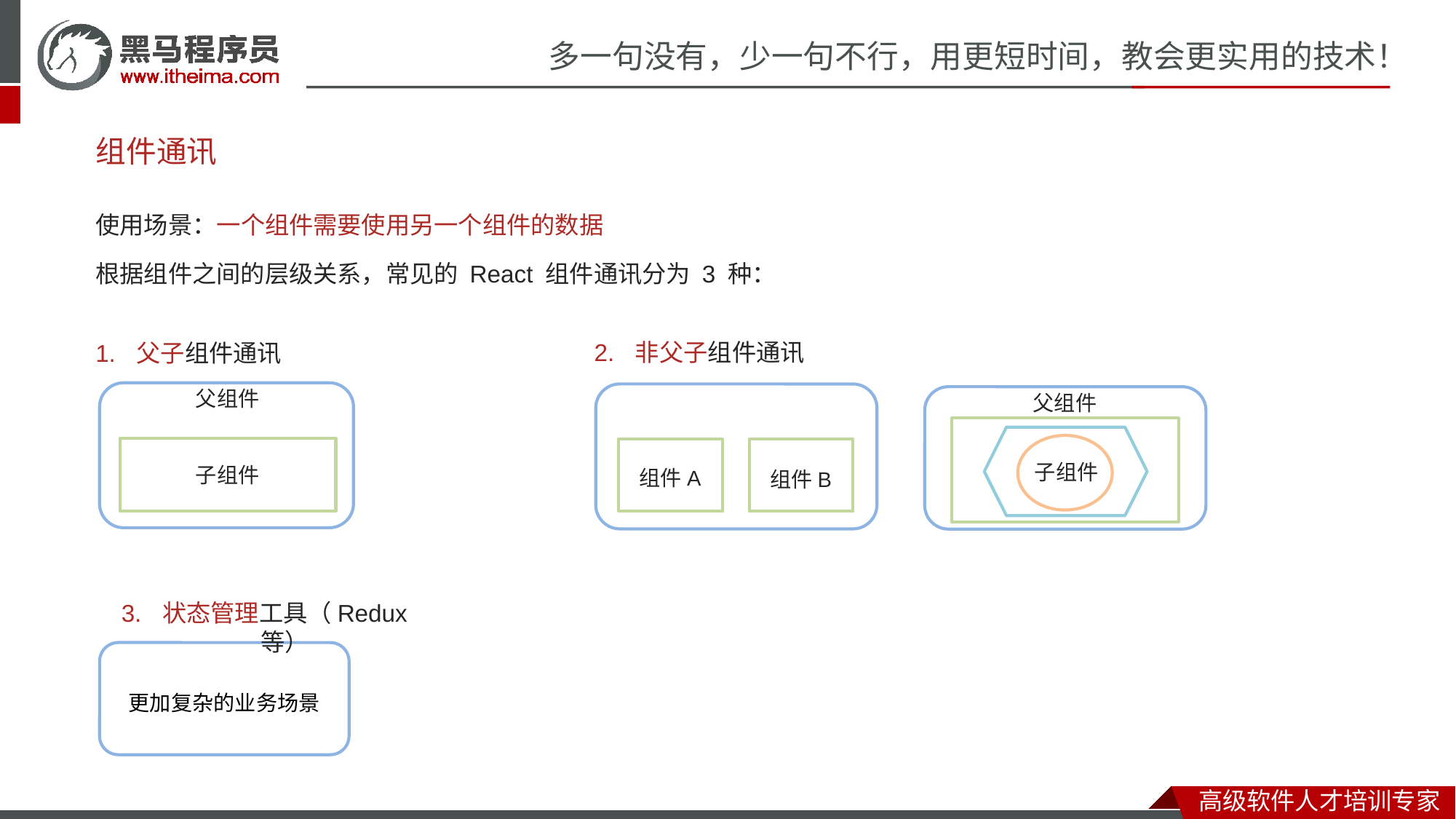

# 组件通讯
使用场景：一个组件需要使用另一个组件的数据
根据组件之间的层级关系，常见的 React 组件通讯分为 3 种：
非父子组件通讯

组件A
组件B
父组件

子组件
父子组件通讯
父组件

子组件
状态管理工具（Redux 等）

更加复杂的业务场景